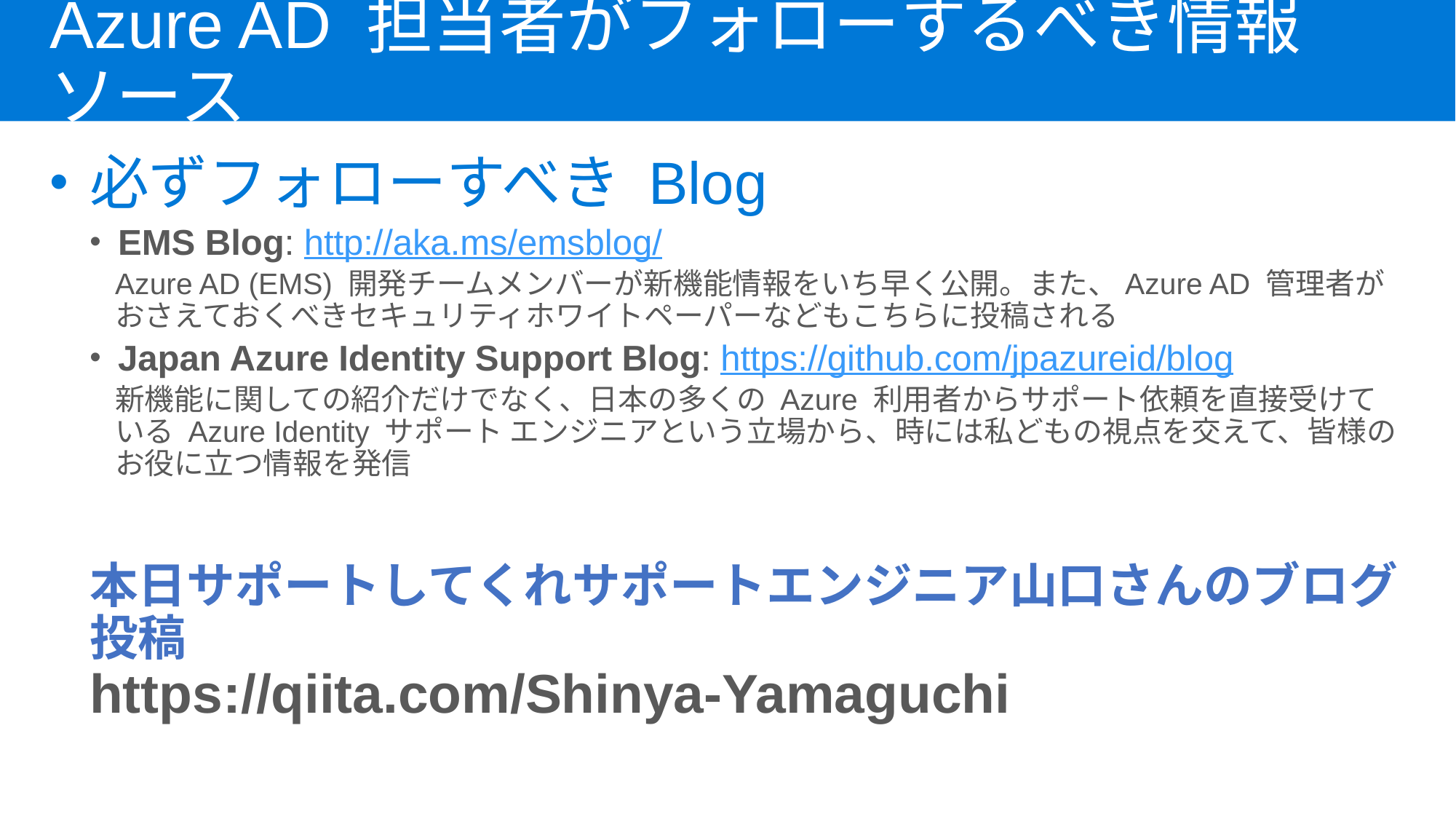

Azure AD 担当者がフォローするべき情報ソース

必ずフォローすべき Blog
EMS Blog: http://aka.ms/emsblog/
Azure AD (EMS) 開発チームメンバーが新機能情報をいち早く公開。また、Azure AD 管理者がおさえておくべきセキュリティホワイトペーパーなどもこちらに投稿される
Japan Azure Identity Support Blog: https://github.com/jpazureid/blog
新機能に関しての紹介だけでなく、日本の多くの Azure 利用者からサポート依頼を直接受けている Azure Identity サポート エンジニアという立場から、時には私どもの視点を交えて、皆様のお役に立つ情報を発信

本日サポートしてくれサポートエンジニア山口さんのブログ投稿
https://qiita.com/Shinya-Yamaguchi